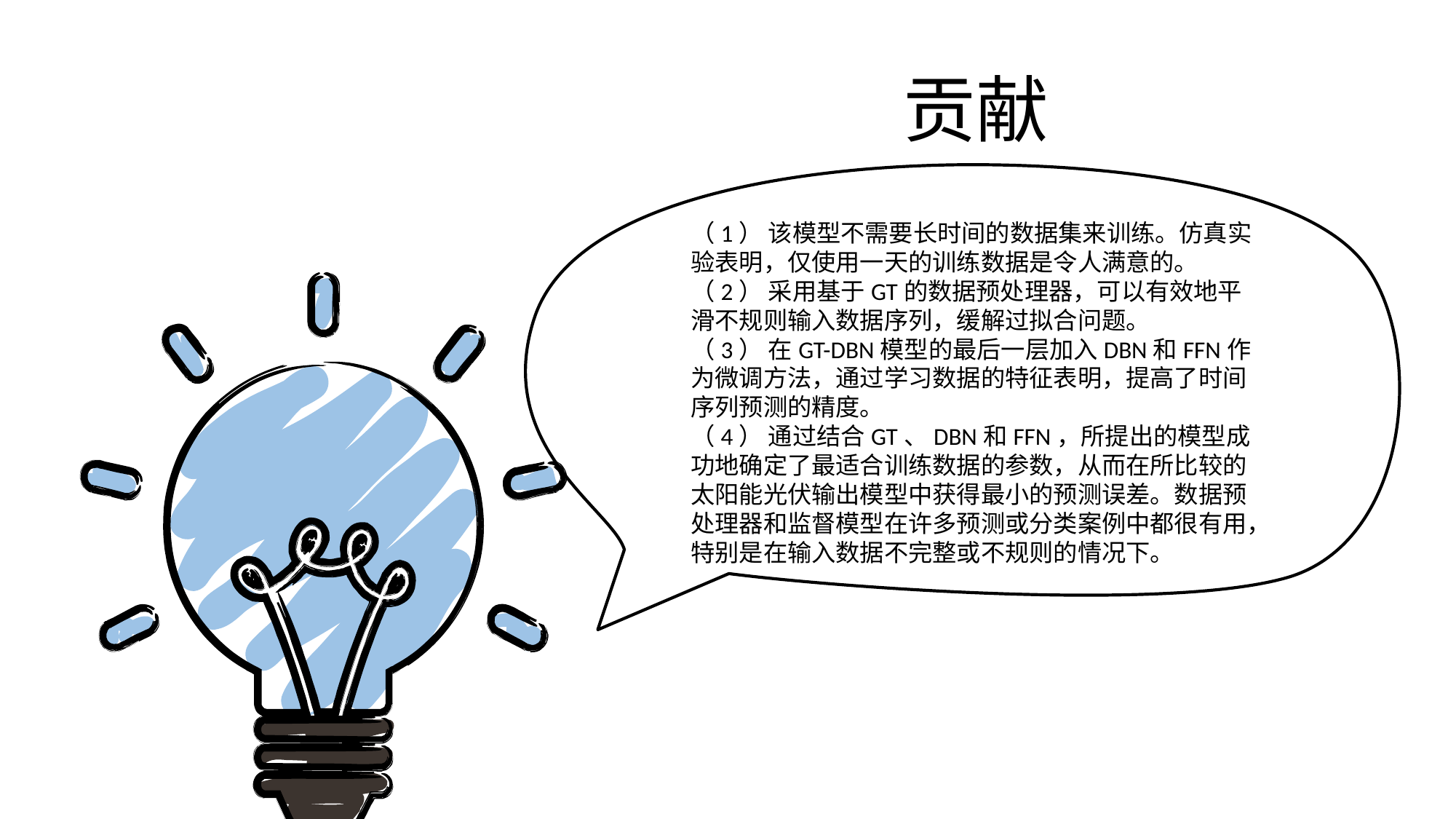

贡献

（1） 该模型不需要长时间的数据集来训练。仿真实验表明，仅使用一天的训练数据是令人满意的。
（2） 采用基于GT的数据预处理器，可以有效地平滑不规则输入数据序列，缓解过拟合问题。
（3） 在GT-DBN模型的最后一层加入DBN和FFN作为微调方法，通过学习数据的特征表明，提高了时间序列预测的精度。
（4） 通过结合GT、DBN和FFN，所提出的模型成功地确定了最适合训练数据的参数，从而在所比较的太阳能光伏输出模型中获得最小的预测误差。数据预处理器和监督模型在许多预测或分类案例中都很有用，特别是在输入数据不完整或不规则的情况下。